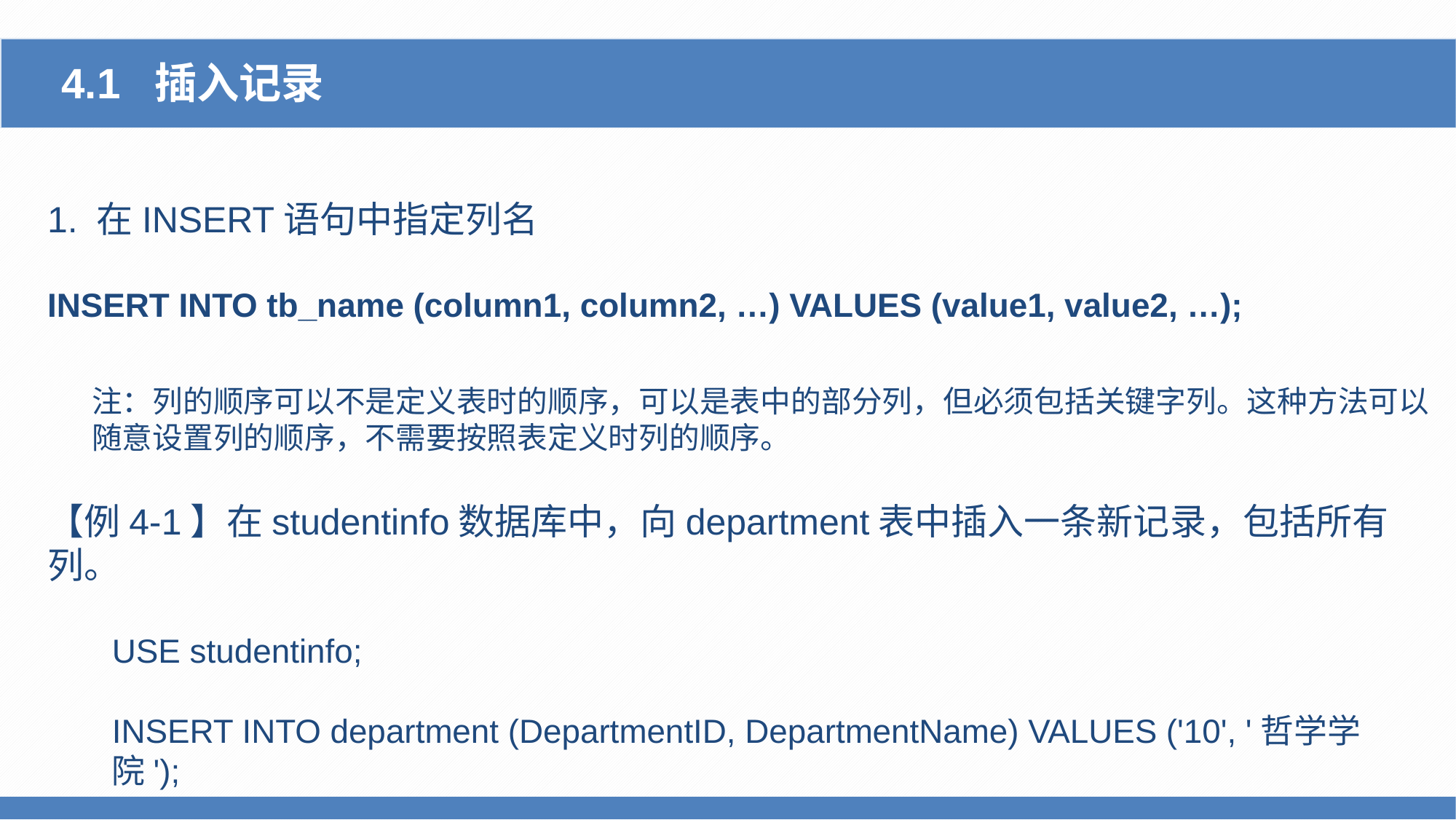

4.1  插入记录

1. 在INSERT语句中指定列名

INSERT INTO tb_name (column1, column2, …) VALUES (value1, value2, …);

【例4-1】在studentinfo数据库中，向department表中插入一条新记录，包括所有列。

USE studentinfo;

INSERT INTO department (DepartmentID, DepartmentName) VALUES ('10', '哲学学院');

注：列的顺序可以不是定义表时的顺序，可以是表中的部分列，但必须包括关键字列。这种方法可以
随意设置列的顺序，不需要按照表定义时列的顺序。